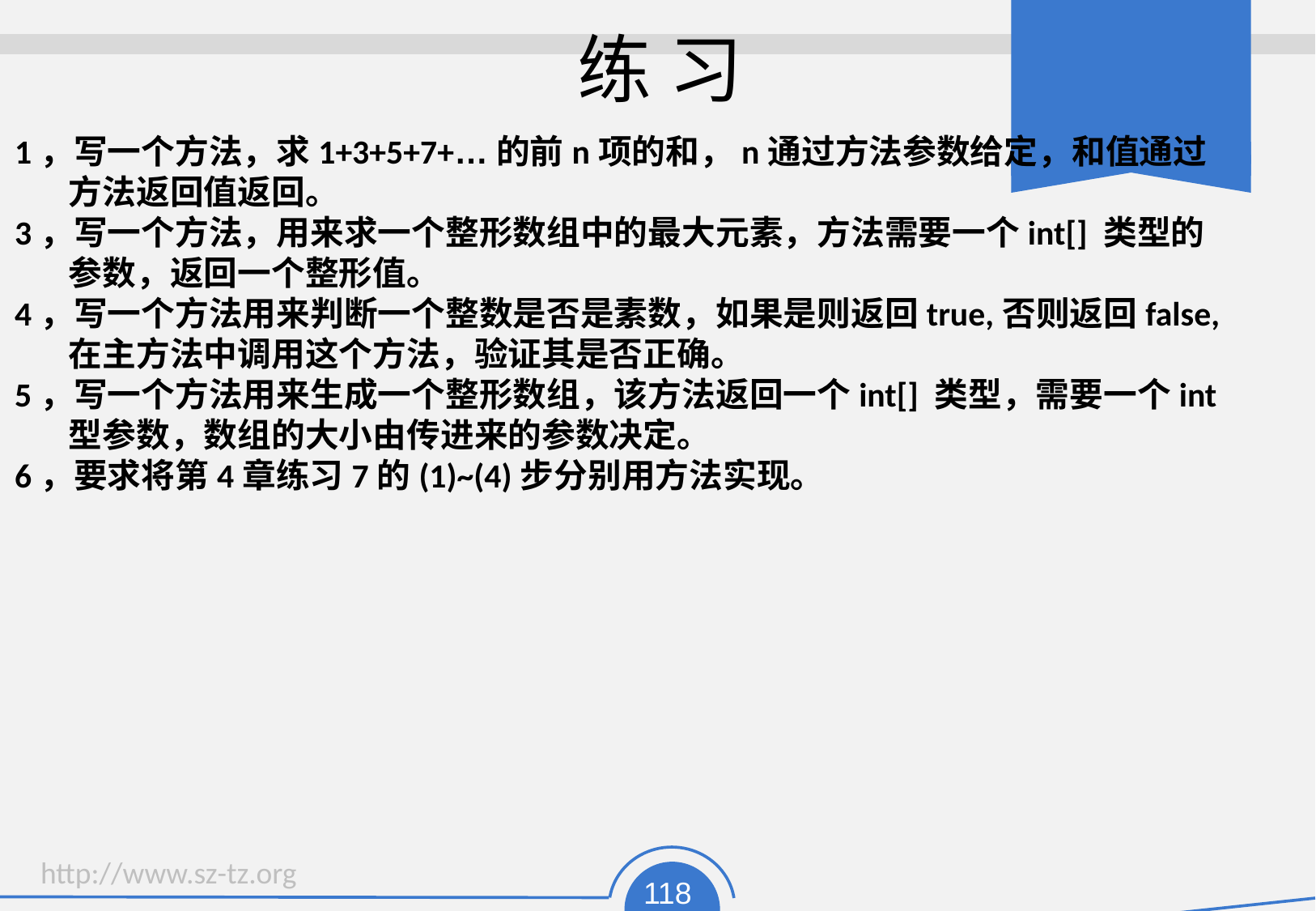

# 练 习
1，写一个方法，求1+3+5+7+…的前n项的和，n通过方法参数给定，和值通过
      方法返回值返回。
3，写一个方法，用来求一个整形数组中的最大元素，方法需要一个int[] 类型的
      参数，返回一个整形值。
4，写一个方法用来判断一个整数是否是素数，如果是则返回true,否则返回false,
      在主方法中调用这个方法，验证其是否正确。
5，写一个方法用来生成一个整形数组，该方法返回一个int[] 类型，需要一个int
      型参数，数组的大小由传进来的参数决定。
6，要求将第4章练习7的(1)~(4)步分别用方法实现。